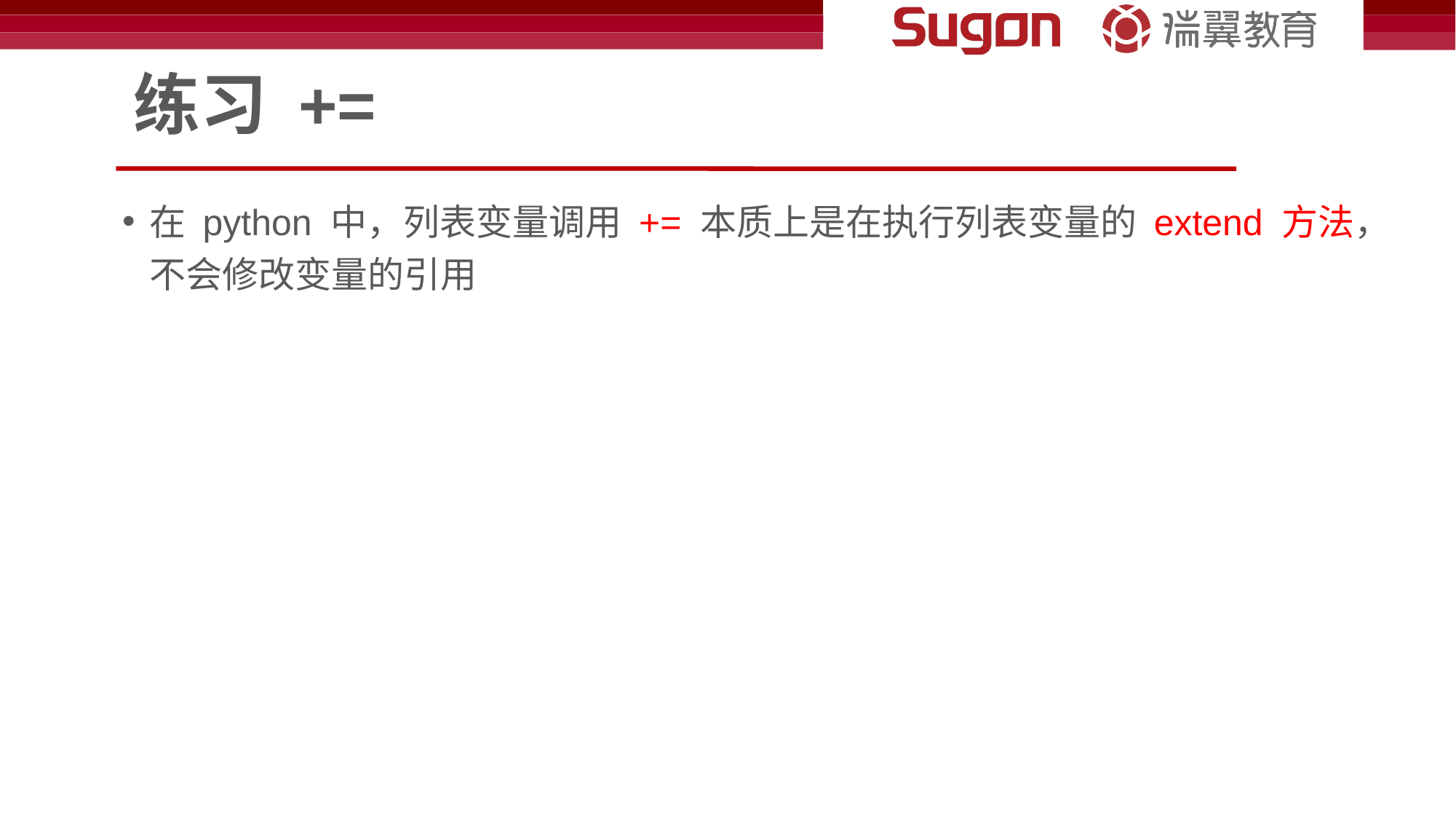

# 练习 +=
在 python 中，列表变量调用 += 本质上是在执行列表变量的 extend 方法，不会修改变量的引用